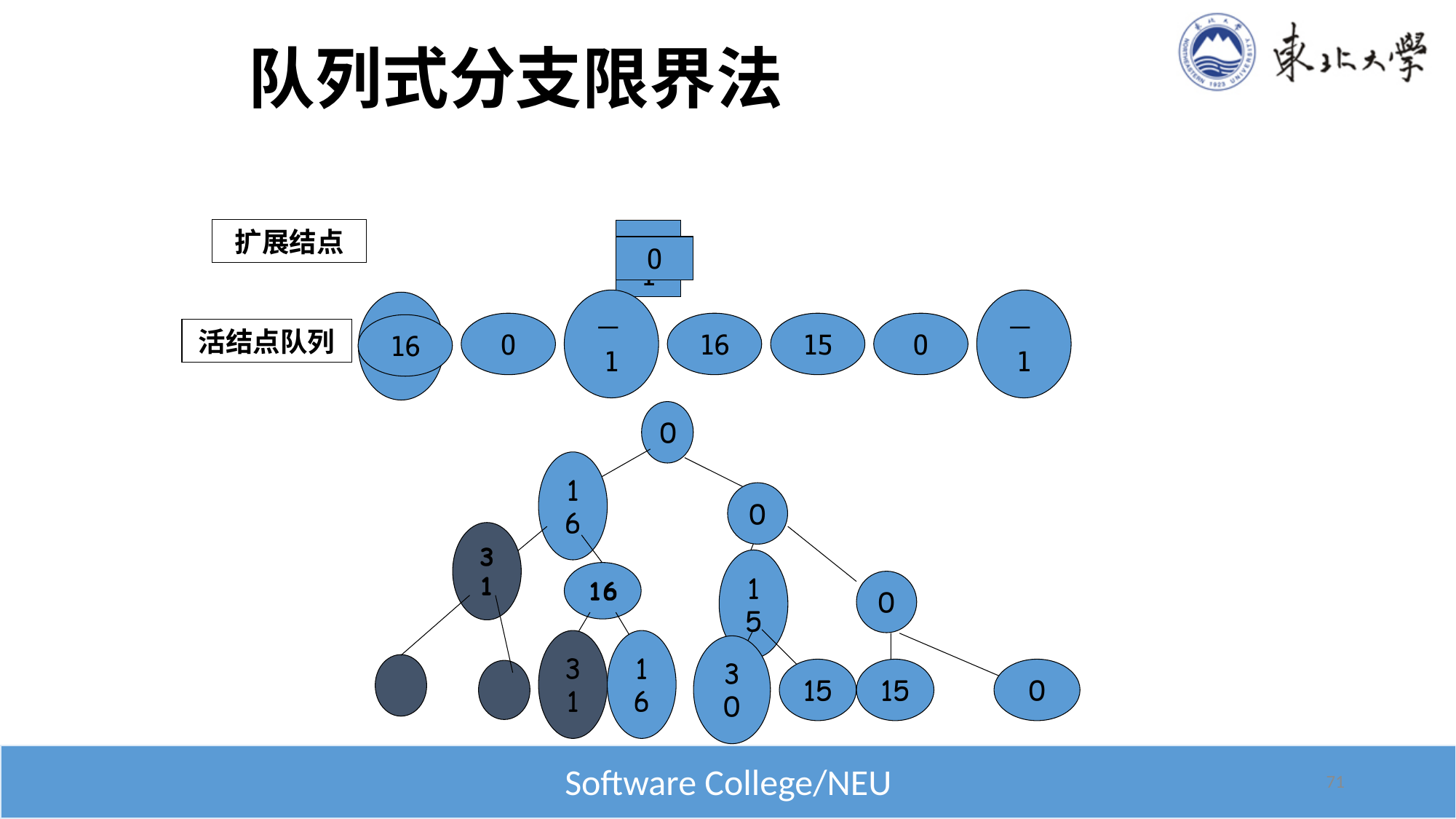

# 队列式分支限界法
扩展结点
－1
－1
16
0
－1
16
15
0
－1
0
－1
16
15
0
－1
16
活结点队列
0

16
0

31

15
16
0

31
16
30

15
15
0

71